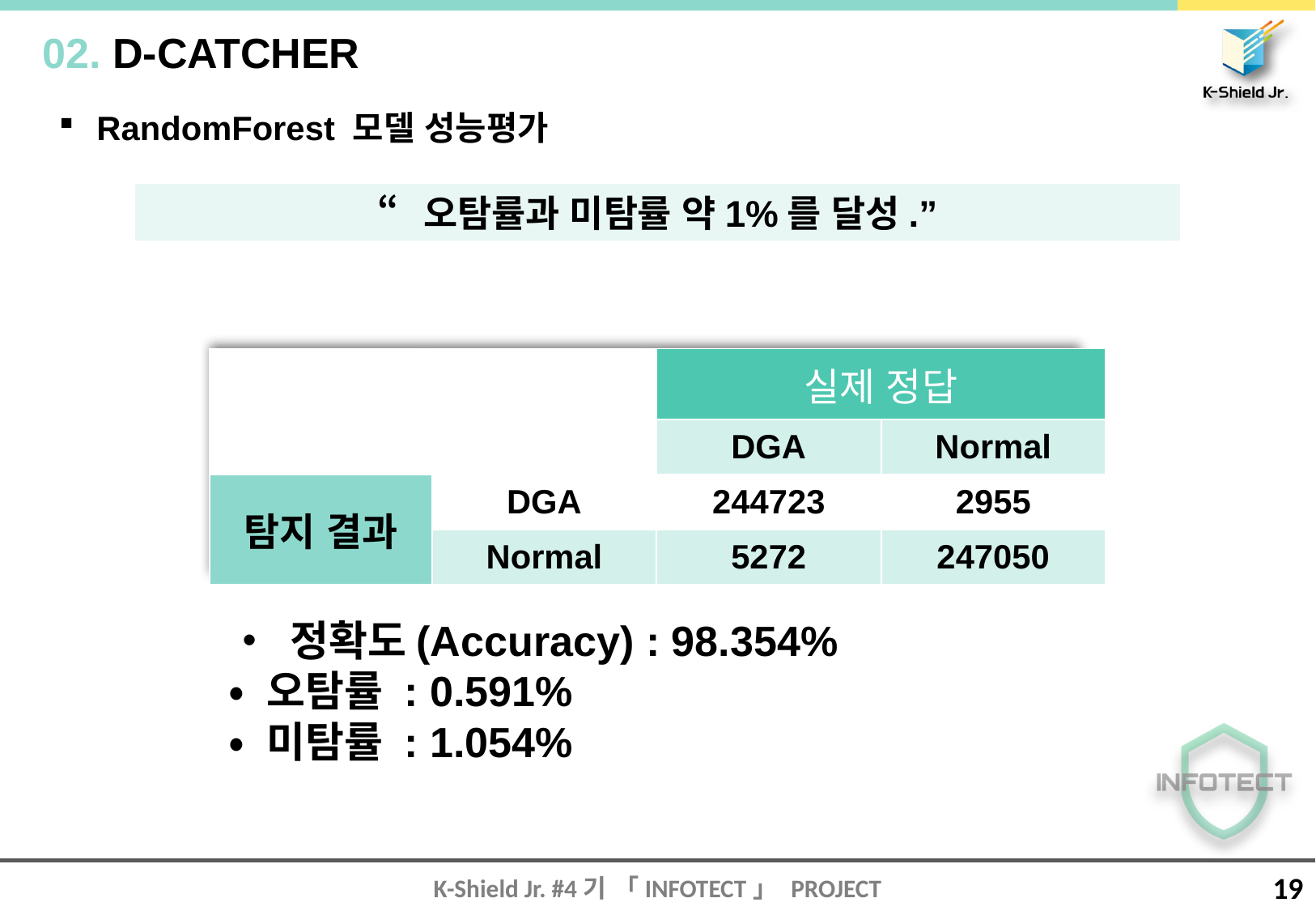

02. D-CATCHER
RandomForest 모델 성능평가
“오탐률과 미탐률 약1%를 달성.”
|  |  | 실제 정답 |  |
| --- | --- | --- | --- |
|  |  | DGA | Normal |
| 탐지 결과 | DGA | 244723 | 2955 |
|  | Normal | 5272 | 247050 |
• 정확도(Accuracy) : 98.354%
• 오탐률 : 0.591%
• 미탐률 : 1.054%